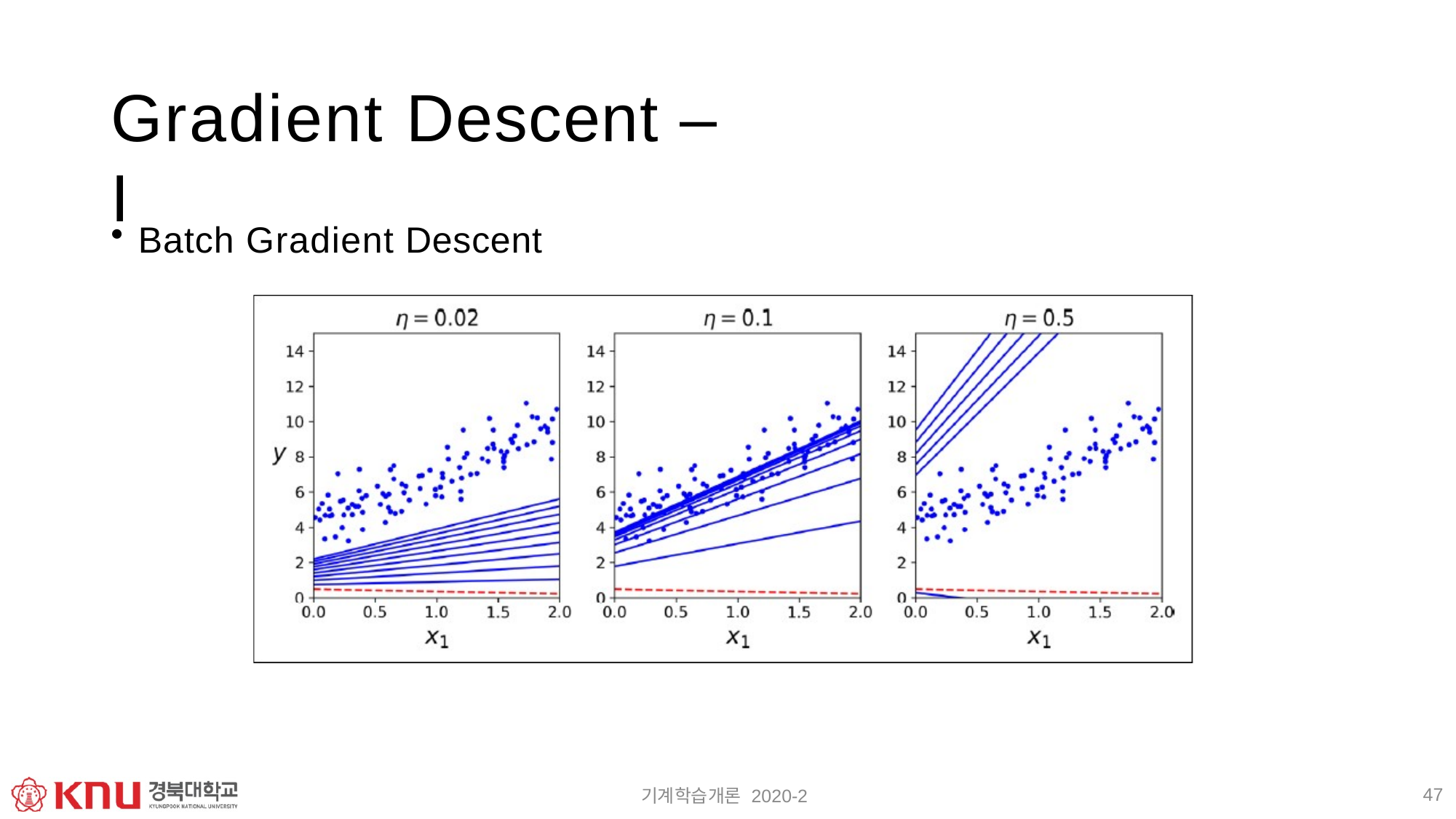

# Gradient Descent – I
Batch Gradient Descent

47
기계학습개론 2020-2